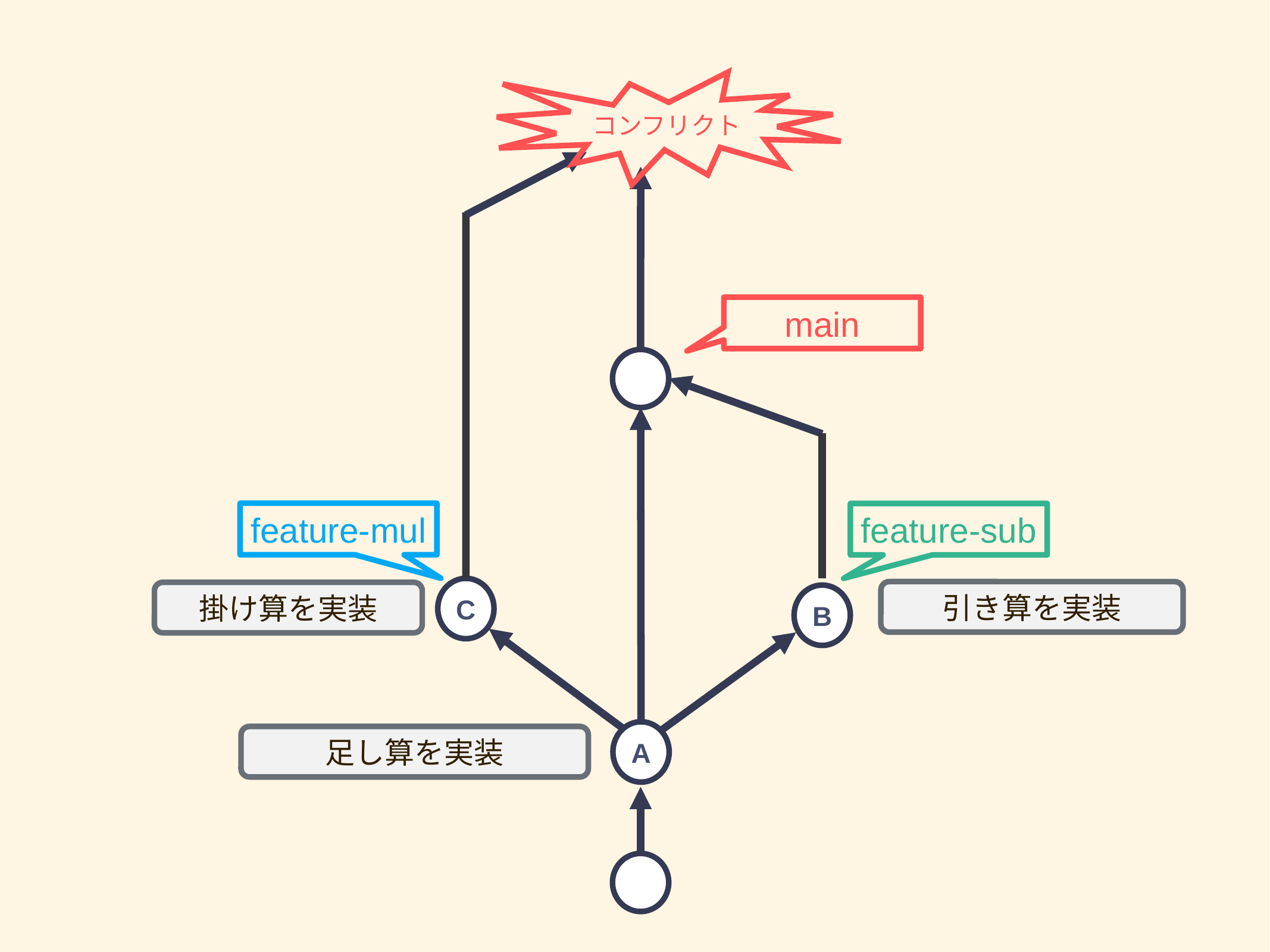

コンフリクト
main

feature-mul
feature-sub
C
引き算を実装
掛け算を実装
B
A
足し算を実装